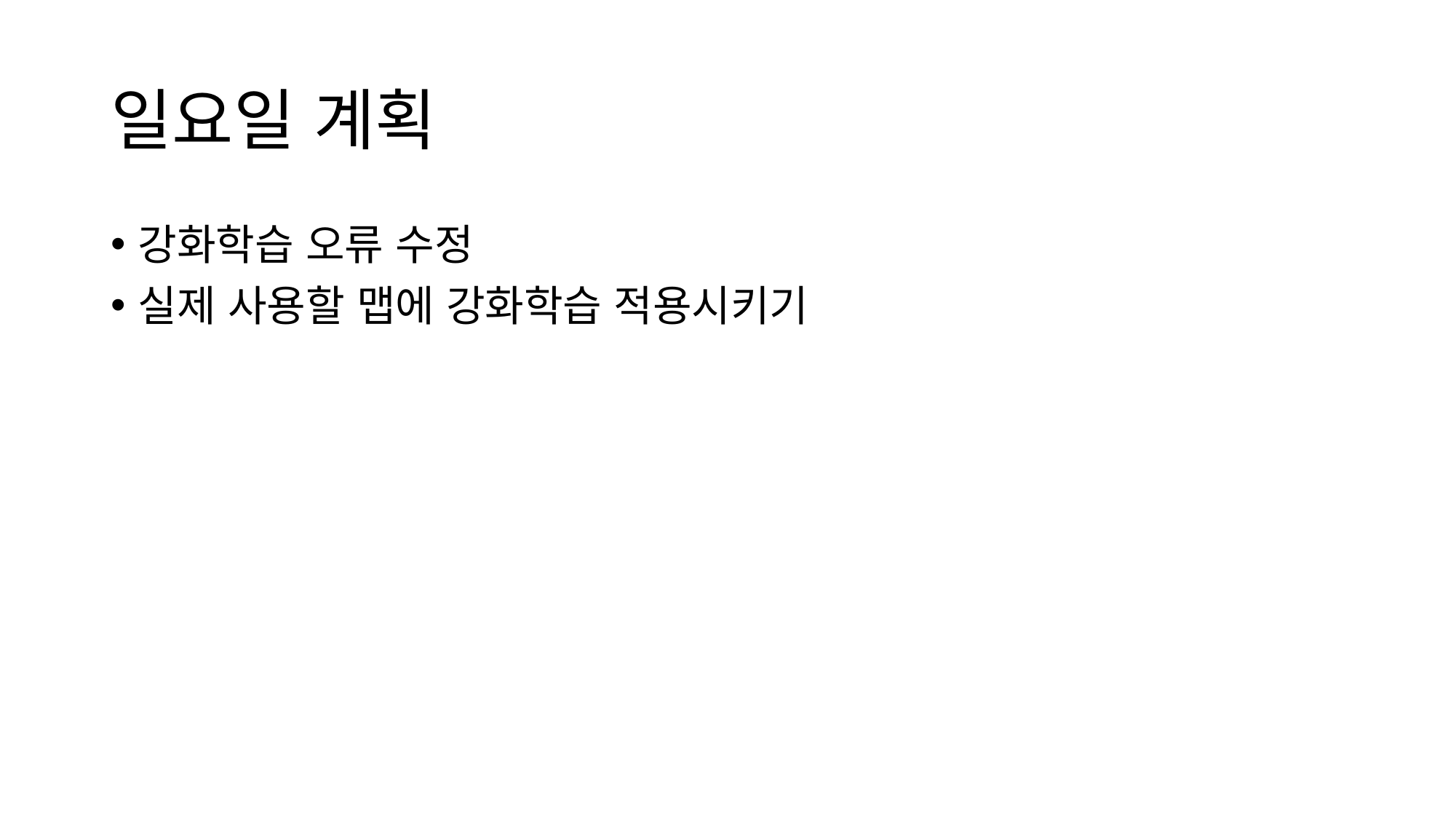

# 일요일 계획
강화학습 오류 수정
실제 사용할 맵에 강화학습 적용시키기